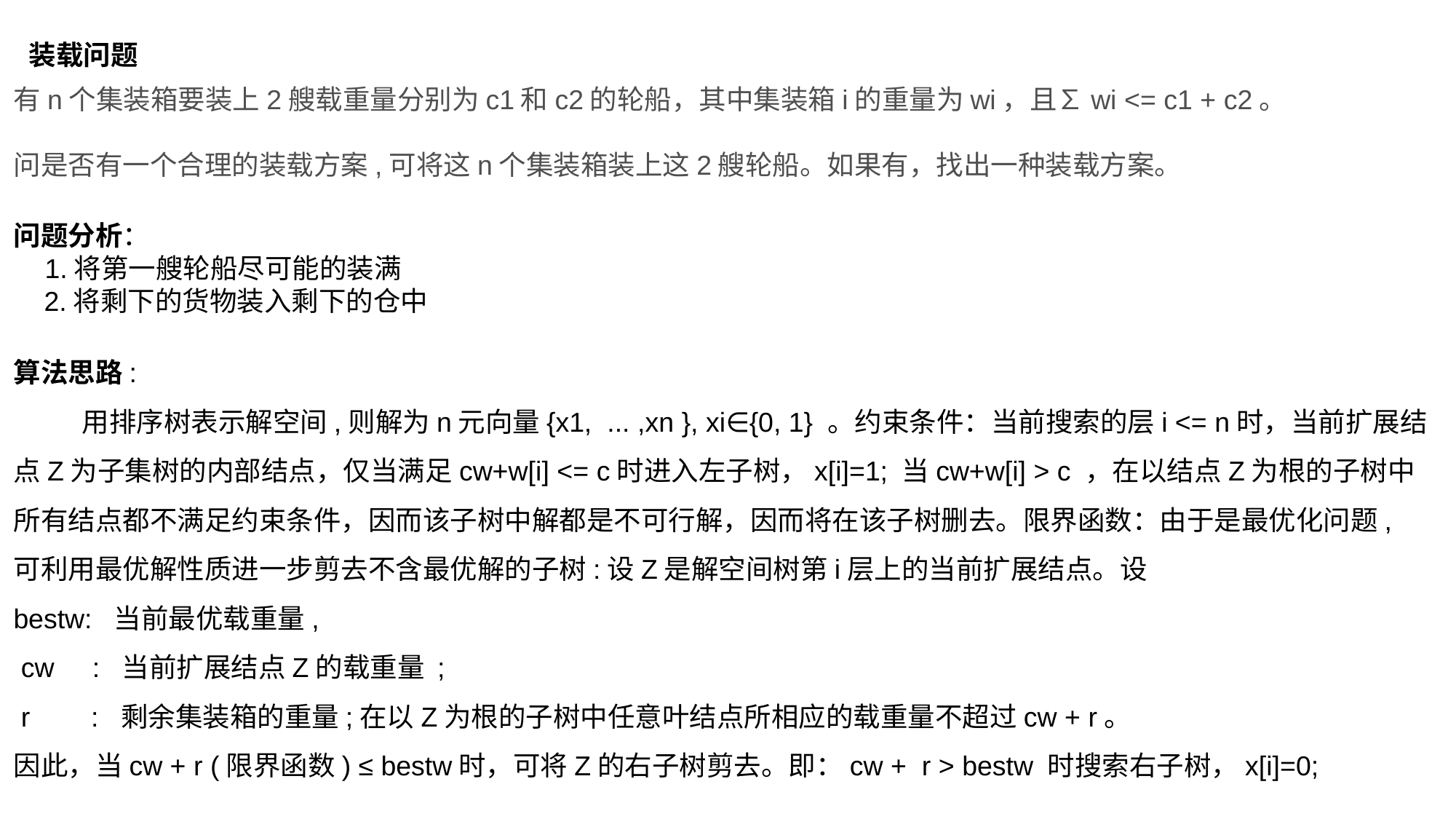

装载问题
有n个集装箱要装上2艘载重量分别为c1和c2的轮船，其中集装箱i的重量为wi，且∑wi <= c1 + c2。
问是否有一个合理的装载方案,可将这n个集装箱装上这2艘轮船。如果有，找出一种装载方案。
问题分析：
    1.将第一艘轮船尽可能的装满
    2.将剩下的货物装入剩下的仓中
算法思路:
          用排序树表示解空间,则解为n元向量{x1,  ... ,xn }, xi∈{0, 1} 。约束条件：当前搜索的层i <= n时，当前扩展结点Z为子集树的内部结点，仅当满足cw+w[i] <= c时进入左子树，x[i]=1; 当cw+w[i] > c ，在以结点Z为根的子树中所有结点都不满足约束条件，因而该子树中解都是不可行解，因而将在该子树删去。限界函数：由于是最优化问题, 可利用最优解性质进一步剪去不含最优解的子树:设Z是解空间树第i层上的当前扩展结点。设
bestw:  当前最优载重量,
 cw     :  当前扩展结点Z的载重量 ;
 r        :  剩余集装箱的重量;在以Z为根的子树中任意叶结点所相应的载重量不超过cw + r。
因此，当cw + r (限界函数) ≤ bestw时，可将Z的右子树剪去。即：cw +  r > bestw 时搜索右子树，x[i]=0;